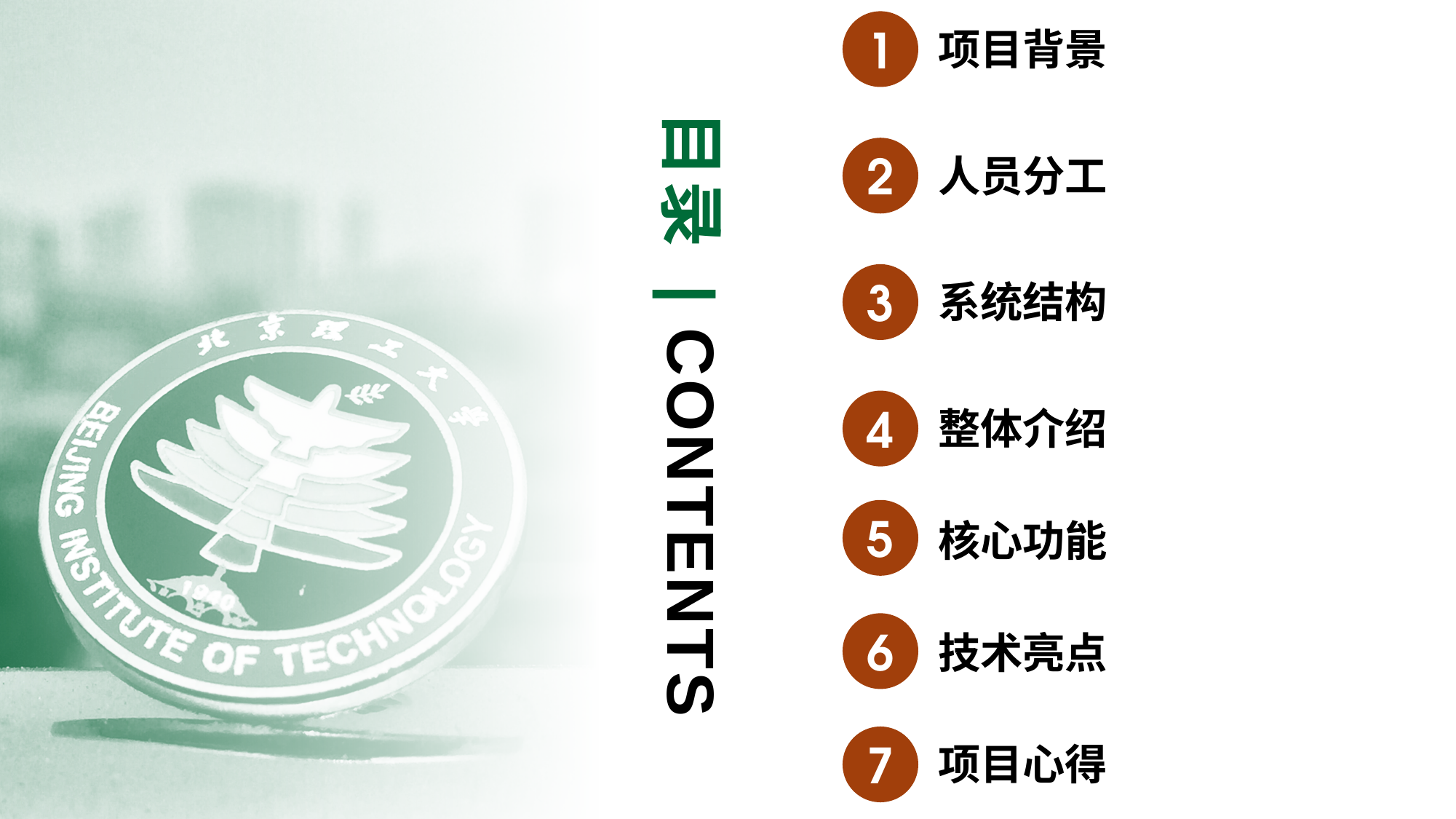

1
项目背景
2
人员分工
3
系统结构
4
整体介绍
5
核心功能

目录 | CONTENTS
6
技术亮点
7
项目心得